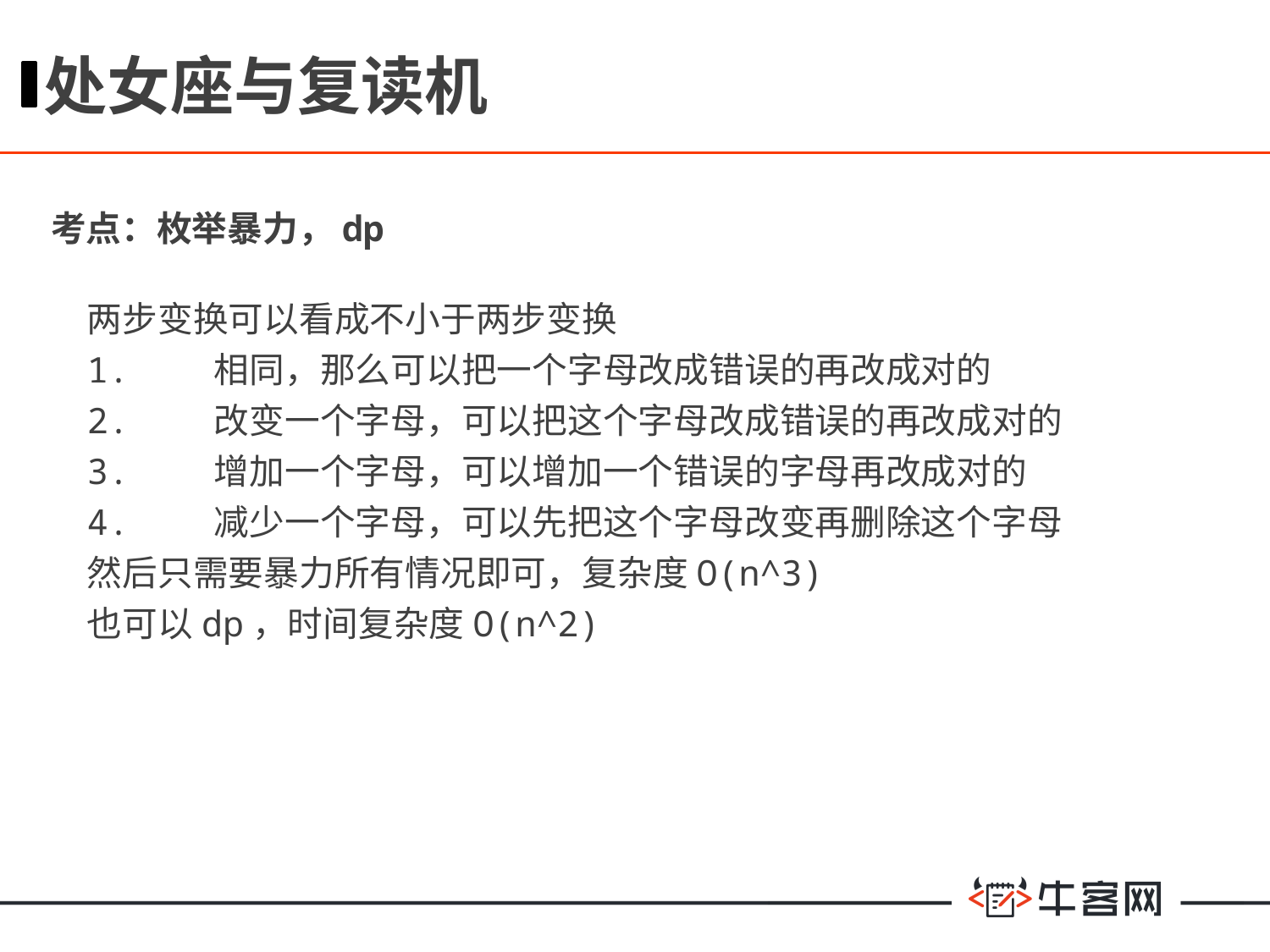

处女座与复读机

考点：枚举暴力，dp
两步变换可以看成不小于两步变换
1.	相同，那么可以把一个字母改成错误的再改成对的
2.	改变一个字母，可以把这个字母改成错误的再改成对的
3.	增加一个字母，可以增加一个错误的字母再改成对的
4.	减少一个字母，可以先把这个字母改变再删除这个字母
然后只需要暴力所有情况即可，复杂度O(n^3)
也可以dp，时间复杂度O(n^2)